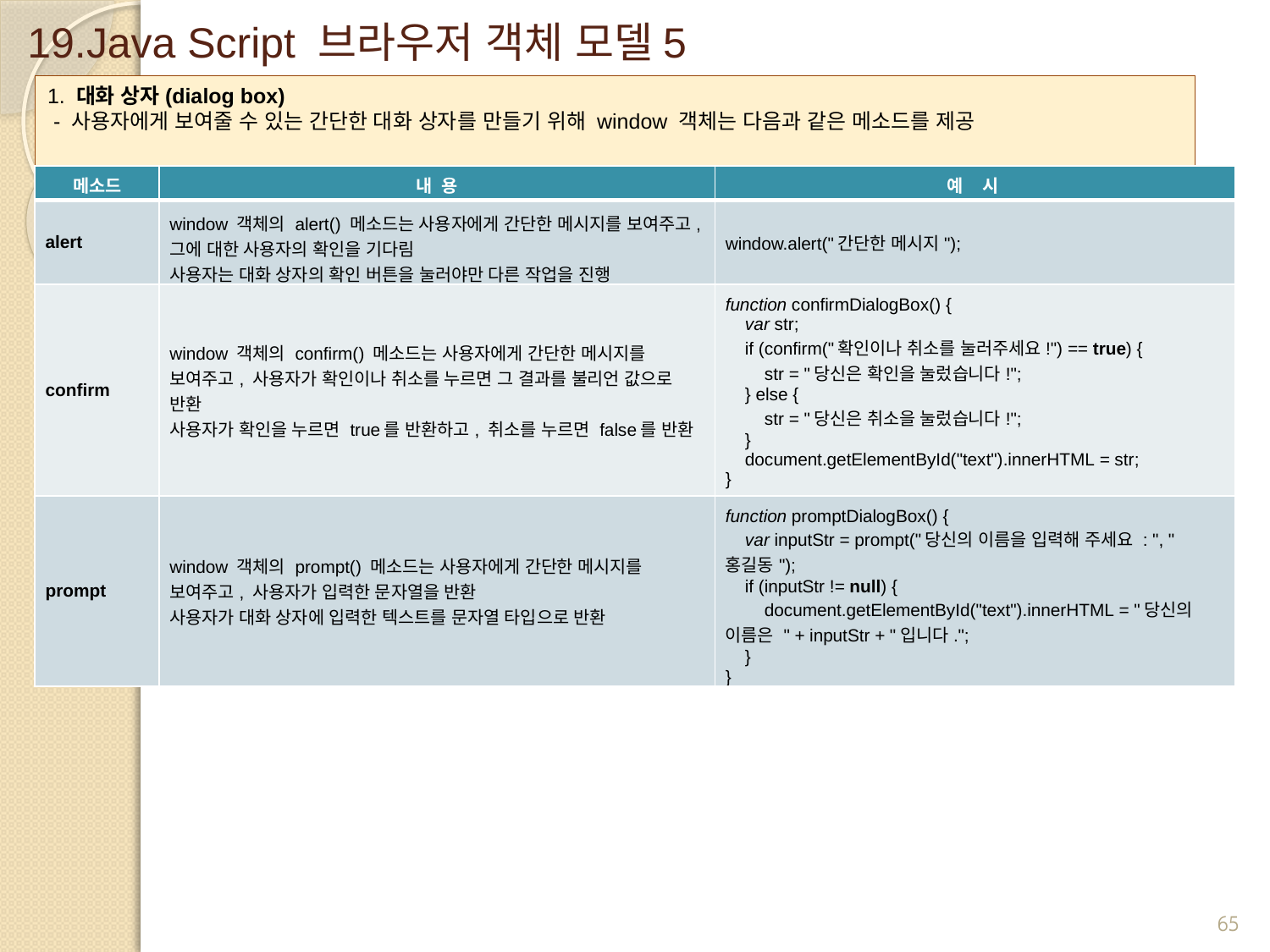

# 19.Java Script 브라우저 객체 모델5
1. 대화 상자(dialog box)
 - 사용자에게 보여줄 수 있는 간단한 대화 상자를 만들기 위해 window 객체는 다음과 같은 메소드를 제공

2. History 객체
  - history 객체는 브라우저의 히스토리 정보를 문서와 문서 상태 목록으로 저장하는 객체
  - 자바스크립트는 사용자의 개인 정보를 보호하기 위해 이 객체에 접근하는 방법을 일부 제한

| 메소드 | 내 용 | 예 시 |
| --- | --- | --- |
| alert | window 객체의 alert() 메소드는 사용자에게 간단한 메시지를 보여주고, 그에 대한 사용자의 확인을 기다림 사용자는 대화 상자의 확인 버튼을 눌러야만 다른 작업을 진행 | window.alert("간단한 메시지"); |
| confirm | window 객체의 confirm() 메소드는 사용자에게 간단한 메시지를 보여주고, 사용자가 확인이나 취소를 누르면 그 결과를 불리언 값으로 반환 사용자가 확인을 누르면 true를 반환하고, 취소를 누르면 false를 반환 | function confirmDialogBox() {     var str;     if (confirm("확인이나 취소를 눌러주세요!") == true) {         str = "당신은 확인을 눌렀습니다!";     } else {         str = "당신은 취소을 눌렀습니다!";     }     document.getElementById("text").innerHTML = str; } |
| prompt | window 객체의 prompt() 메소드는 사용자에게 간단한 메시지를 보여주고, 사용자가 입력한 문자열을 반환 사용자가 대화 상자에 입력한 텍스트를 문자열 타입으로 반환 | function promptDialogBox() {     var inputStr = prompt("당신의 이름을 입력해 주세요 : ", "홍길동");     if (inputStr != null) {         document.getElementById("text").innerHTML = "당신의 이름은 " + inputStr + "입니다.";     } } |
65